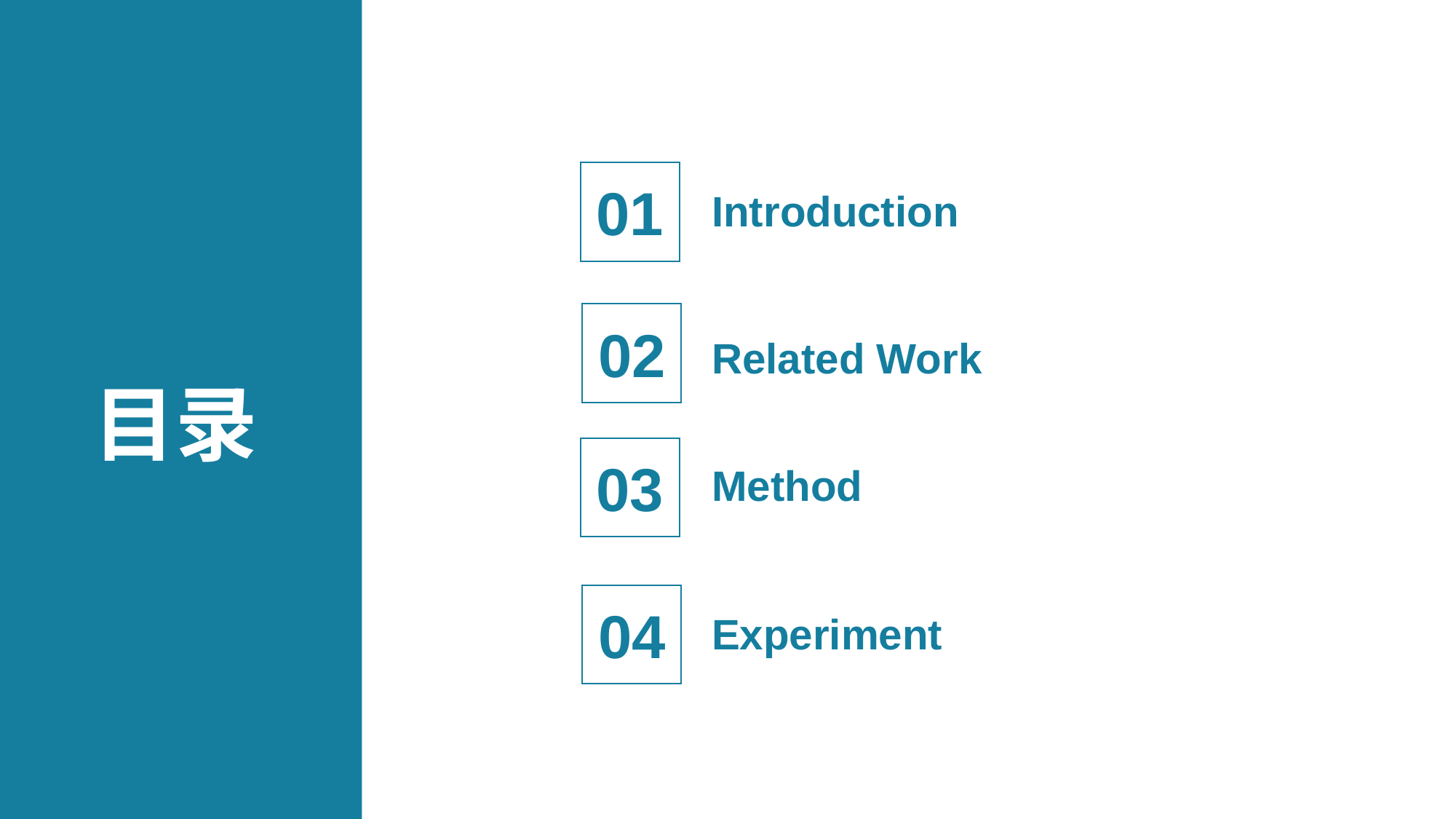

01
Introduction

02
Related Work
目录

03
Method

04
Experiment